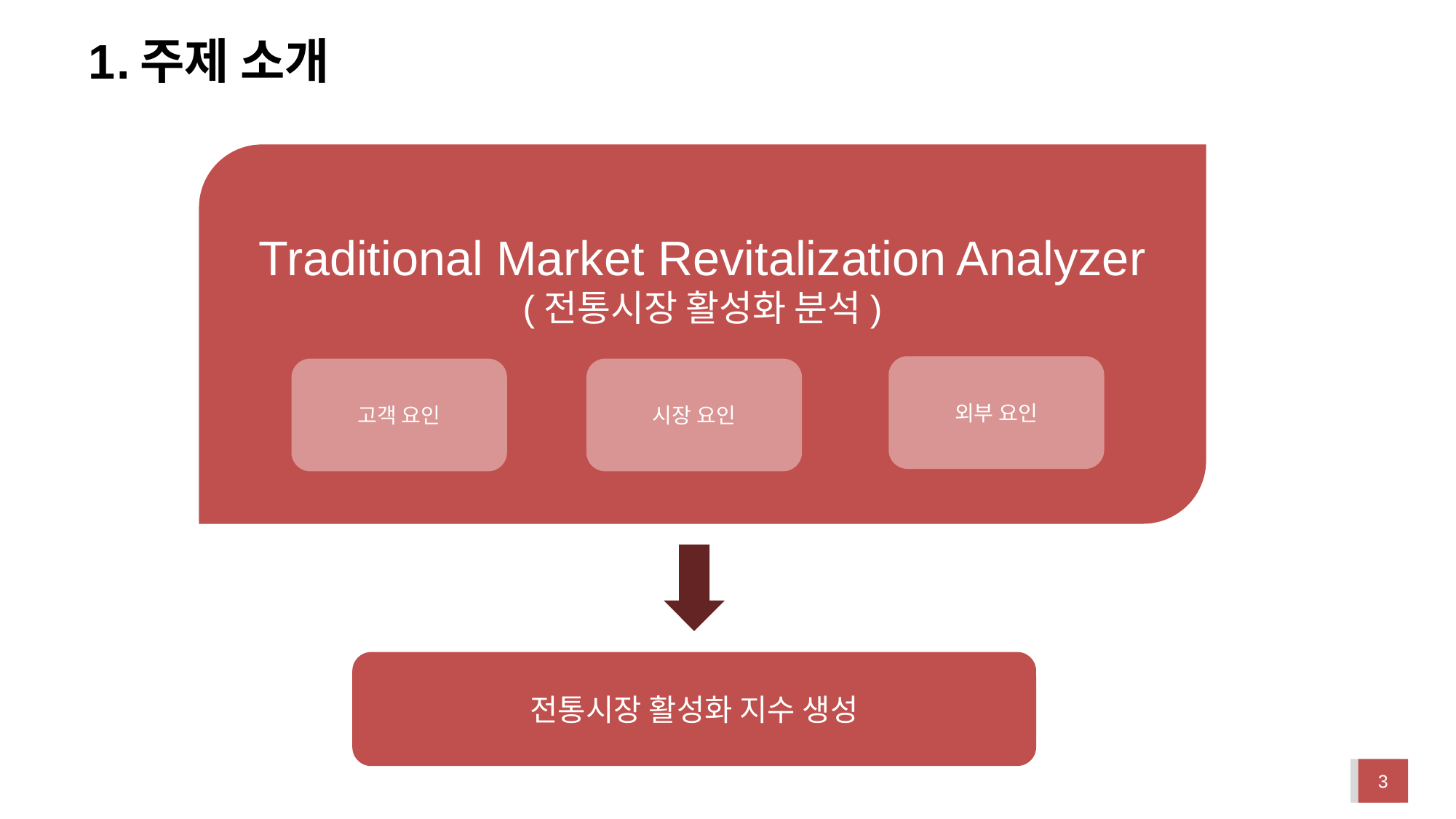

# 주제 소개
Traditional Market Revitalization Analyzer
(전통시장 활성화 분석)

외부 요인
고객 요인
시장 요인

전통시장 활성화 지수 생성
3